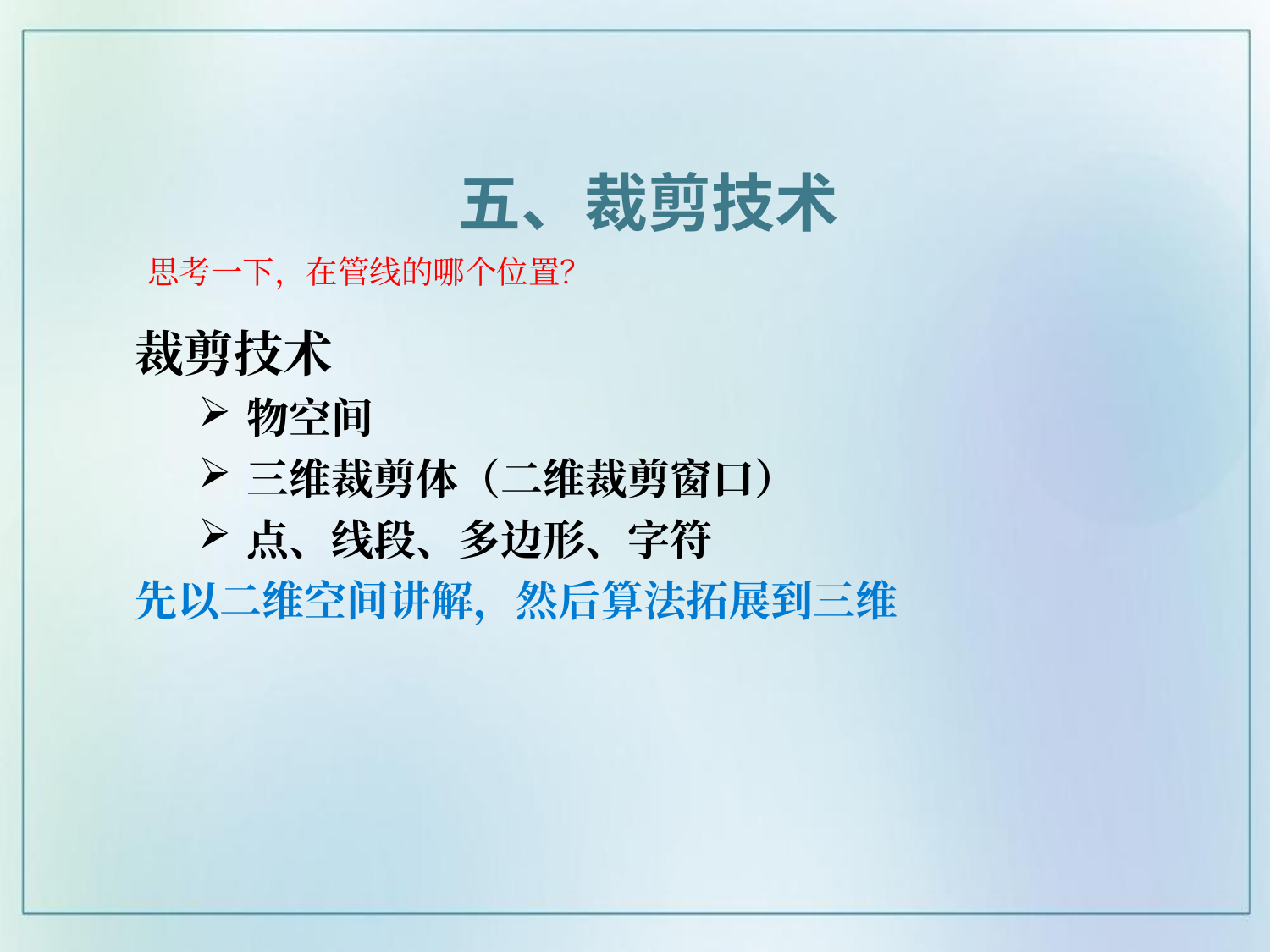

五、裁剪技术
思考一下，在管线的哪个位置？
裁剪技术
物空间
三维裁剪体（二维裁剪窗口）
点、线段、多边形、字符
先以二维空间讲解，然后算法拓展到三维